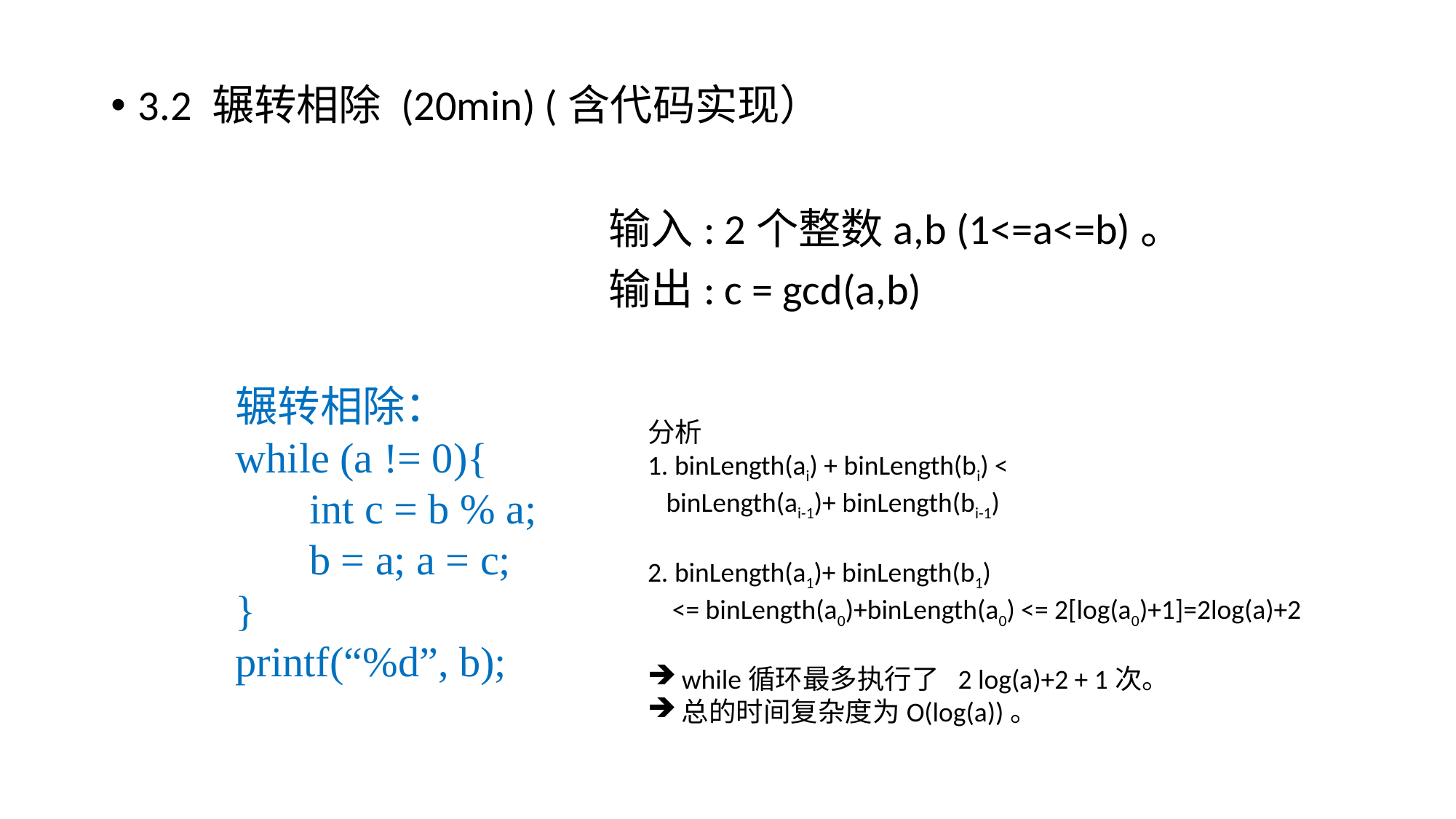

3.2 辗转相除 (20min) (含代码实现）

输入: 2个整数a,b (1<=a<=b)。
输出: c = gcd(a,b)
辗转相除：
while (a != 0){
       int c = b % a;
       b = a; a = c;
}
printf(“%d”, b);
分析
1. binLength(ai) + binLength(bi) <
   binLength(ai-1)+ binLength(bi-1)

2. binLength(a1)+ binLength(b1)
    <= binLength(a0)+binLength(a0) <= 2[log(a0)+1]=2log(a)+2

while循环最多执行了  2 log(a)+2 + 1次。
总的时间复杂度为O(log(a))。